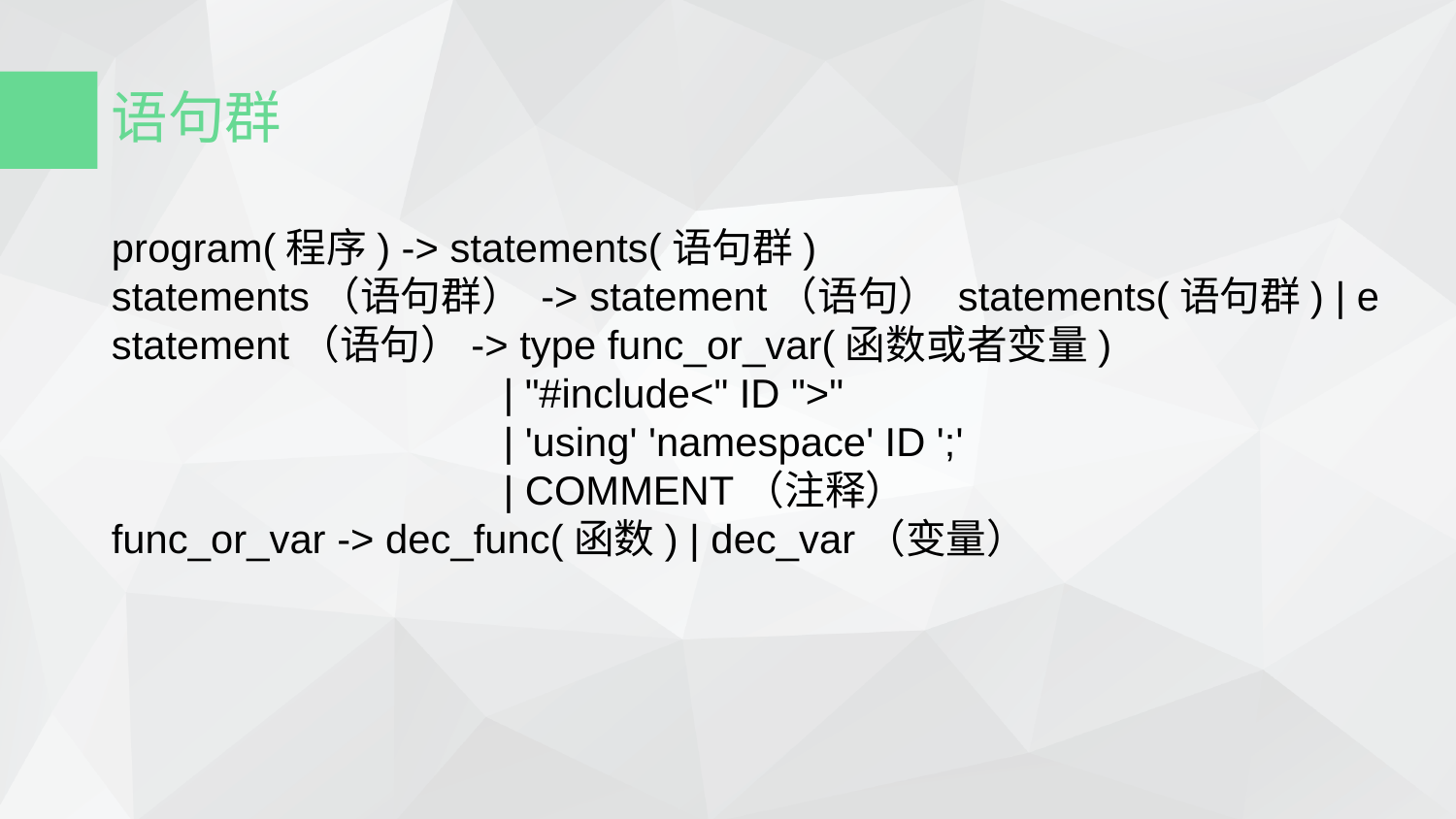

语句群
program(程序) -> statements(语句群)
statements（语句群） -> statement（语句） statements(语句群) | e
statement（语句）-> type func_or_var(函数或者变量)
		         | "#include<" ID ">"
		         | 'using' 'namespace' ID ';'
		         | COMMENT（注释）
func_or_var -> dec_func(函数) | dec_var（变量）